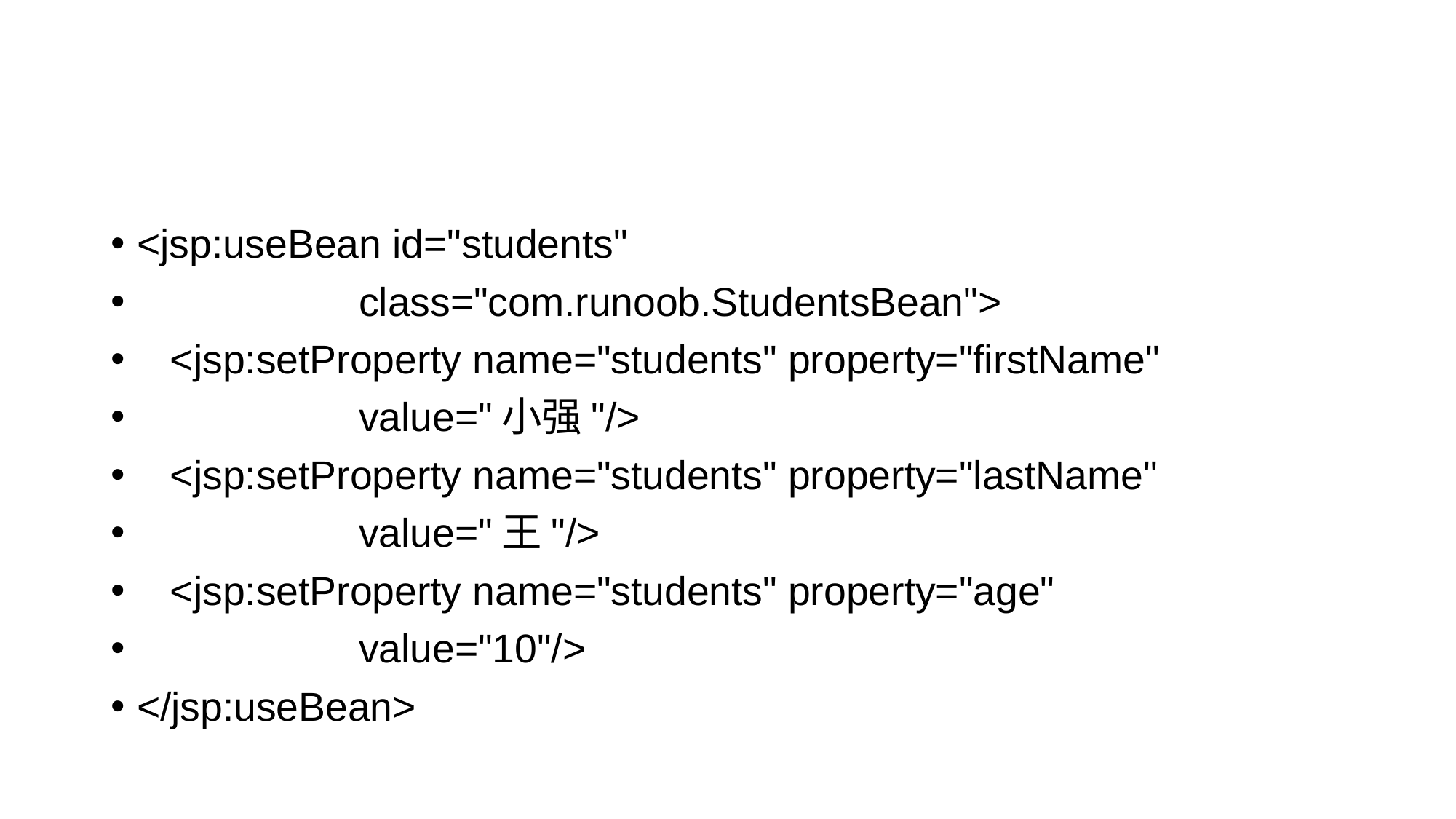

#
<jsp:useBean id="students"
                    class="com.runoob.StudentsBean">
   <jsp:setProperty name="students" property="firstName"
                    value="小强"/>
   <jsp:setProperty name="students" property="lastName"
                    value="王"/>
   <jsp:setProperty name="students" property="age"
                    value="10"/>
</jsp:useBean>